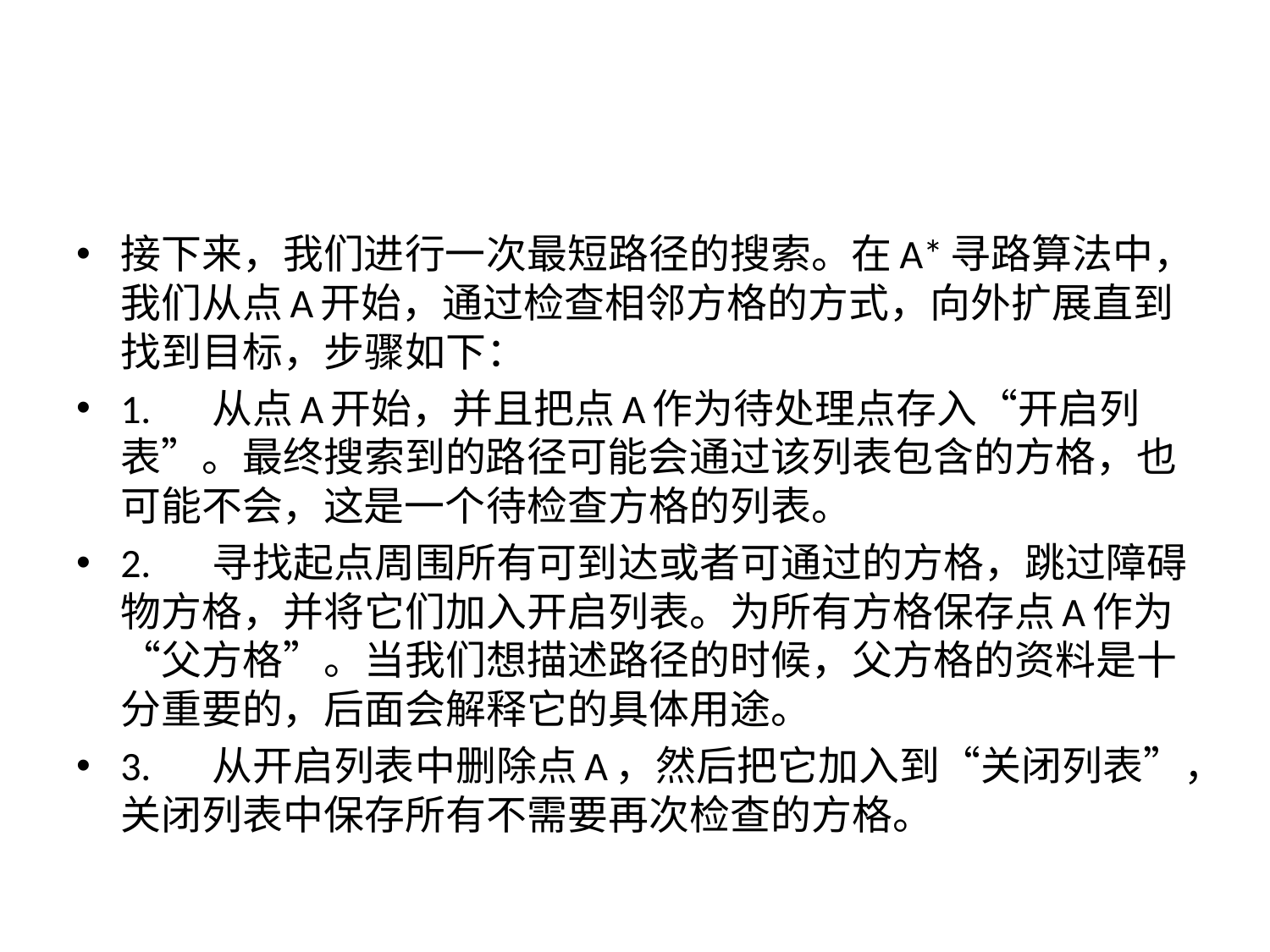

#
接下来，我们进行一次最短路径的搜索。在A*寻路算法中，我们从点A开始，通过检查相邻方格的方式，向外扩展直到找到目标，步骤如下：
1.	从点A开始，并且把点A作为待处理点存入“开启列表”。最终搜索到的路径可能会通过该列表包含的方格，也可能不会，这是一个待检查方格的列表。
2.	寻找起点周围所有可到达或者可通过的方格，跳过障碍物方格，并将它们加入开启列表。为所有方格保存点A作为“父方格”。当我们想描述路径的时候，父方格的资料是十分重要的，后面会解释它的具体用途。
3.	从开启列表中删除点A，然后把它加入到“关闭列表”，关闭列表中保存所有不需要再次检查的方格。